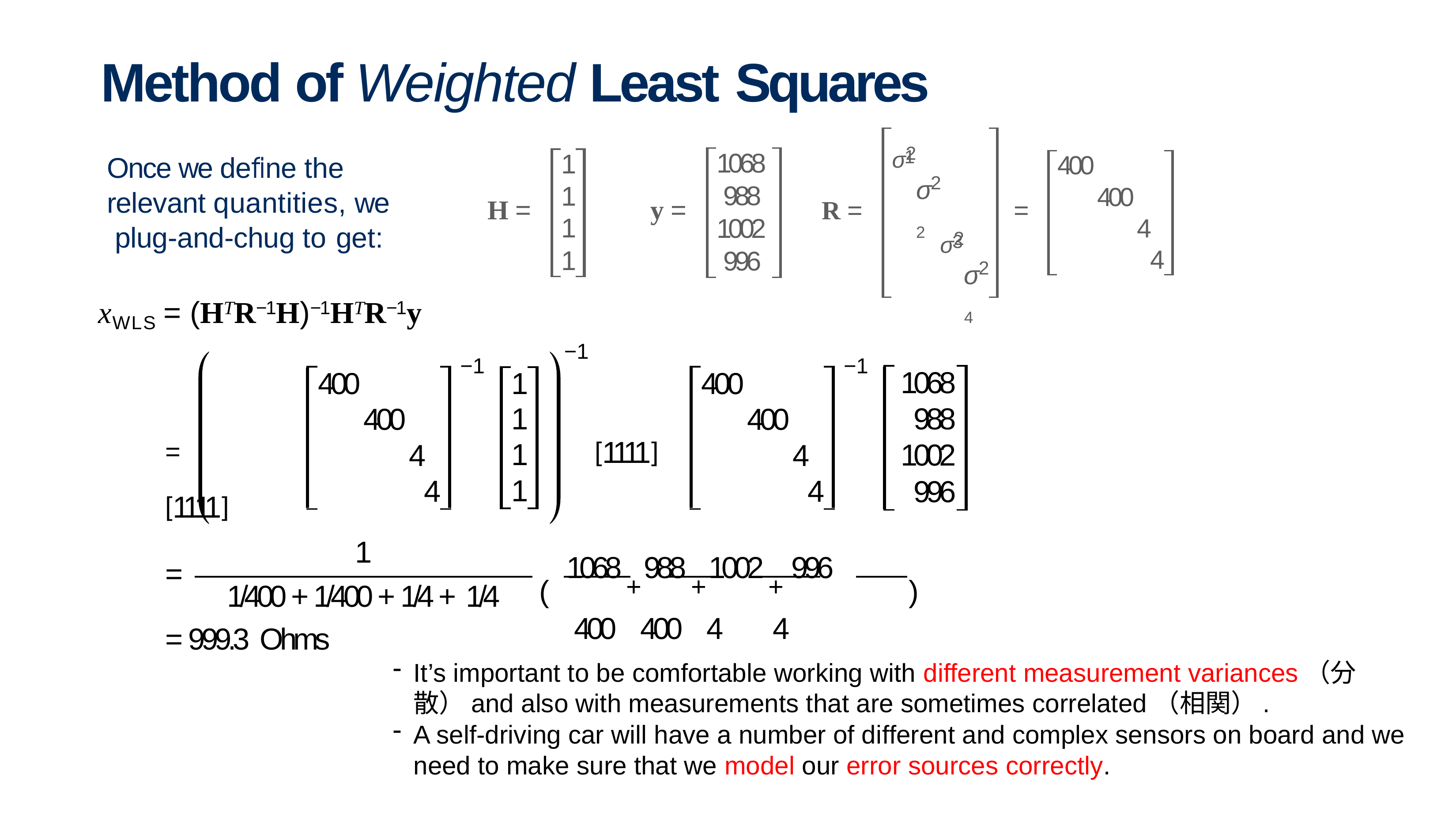

# Method of Weighted Least Squares
σ2

1
1068
988
1002
996
1
1
1
1
400

Once we define the  relevant quantities, we  plug-and-chug to get:

2
σ2
400
H =
y =
R =
=
σ2
4
4
3
2
σ4

xWLS = (HTR−1H)−1HTR−1y

−1
−1
−1

1068
988
1002
996
400
400
1
1
1
1

400
400
=	[1111]
[1111]
4
4
4
4

1
1/400 + 1/400 + 1/4 + 1/4
1068 + 988 + 1002 + 996
400	400	4	4
=
(
)

= 999.3 Ohms
It’s important to be comfortable working with different measurement variances（分散）and also with measurements that are sometimes correlated（相関）.
A self-driving car will have a number of different and complex sensors on board and we need to make sure that we model our error sources correctly.